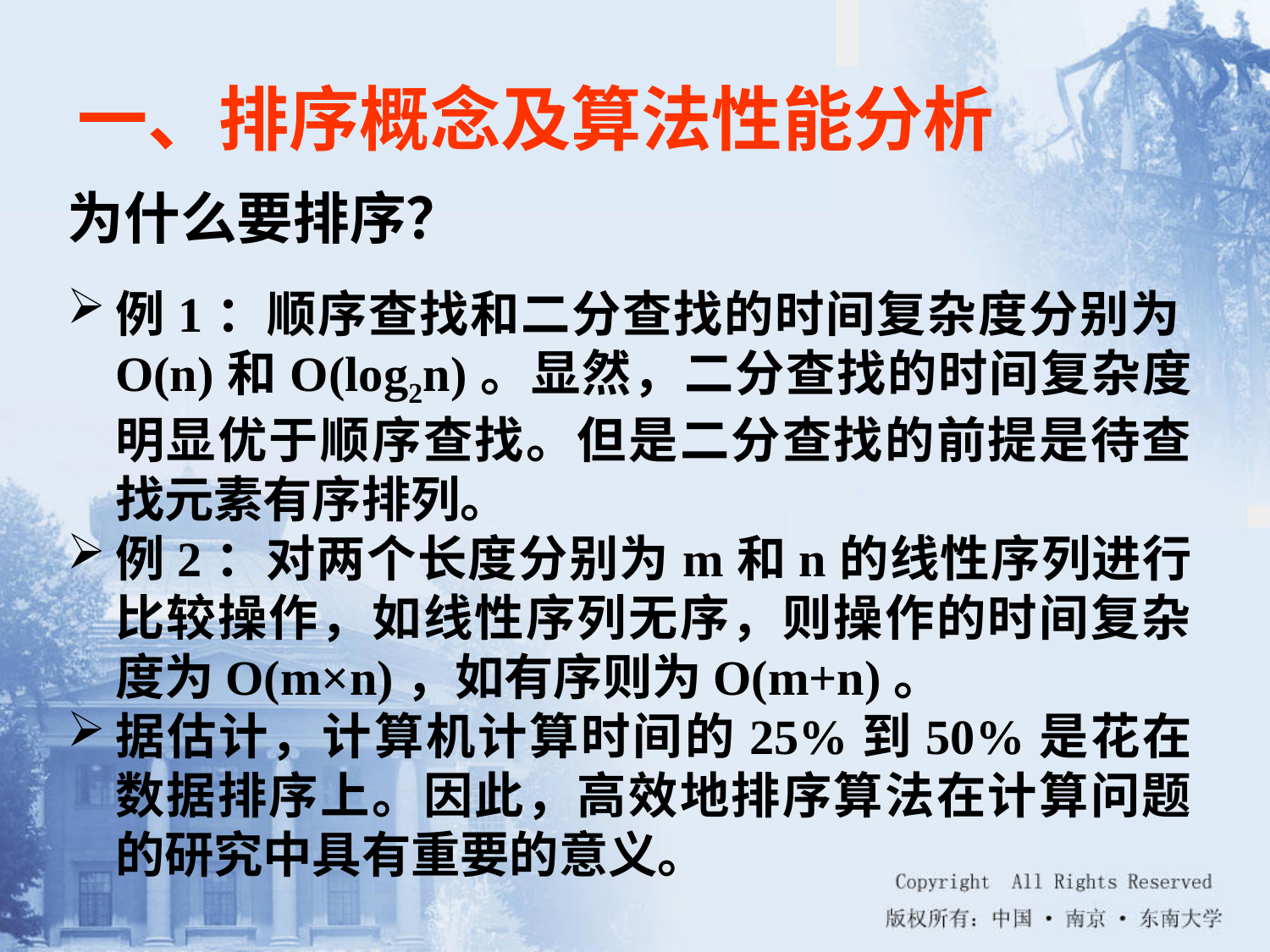

# 一、排序概念及算法性能分析
为什么要排序？
例1：顺序查找和二分查找的时间复杂度分别为O(n)和O(log2n)。显然，二分查找的时间复杂度明显优于顺序查找。但是二分查找的前提是待查找元素有序排列。
例2：对两个长度分别为m和n的线性序列进行比较操作，如线性序列无序，则操作的时间复杂度为O(m×n)，如有序则为O(m+n)。
据估计，计算机计算时间的25%到50%是花在数据排序上。因此，高效地排序算法在计算问题的研究中具有重要的意义。